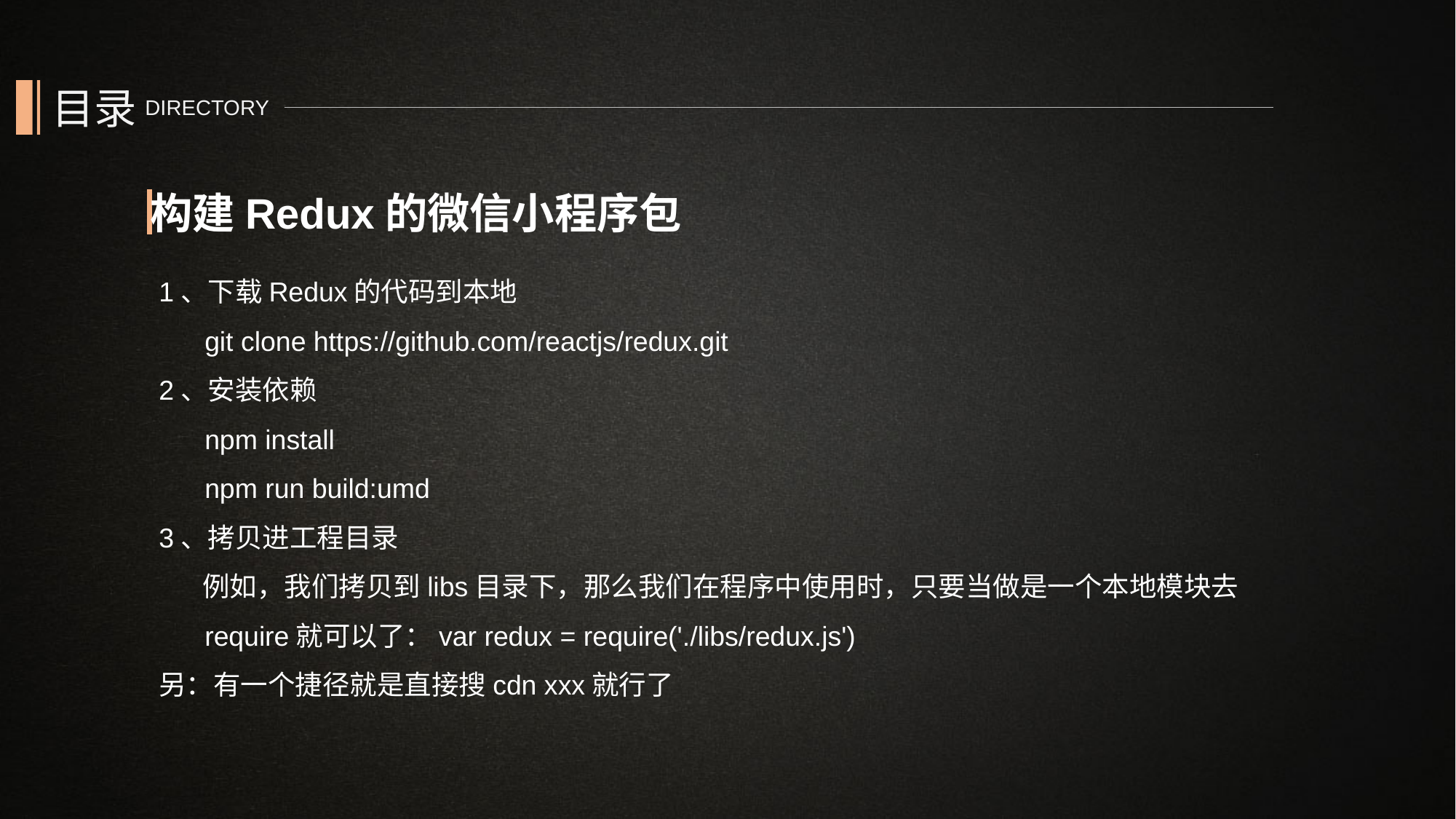

目录
DIRECTORY

构建Redux的微信小程序包

1、下载Redux的代码到本地
      git clone https://github.com/reactjs/redux.git
2、安装依赖
      npm install
      npm run build:umd
3、拷贝进工程目录
      例如，我们拷贝到libs目录下，那么我们在程序中使用时，只要当做是一个本地模块去
      require就可以了：var redux = require('./libs/redux.js')
另：有一个捷径就是直接搜cdn xxx就行了